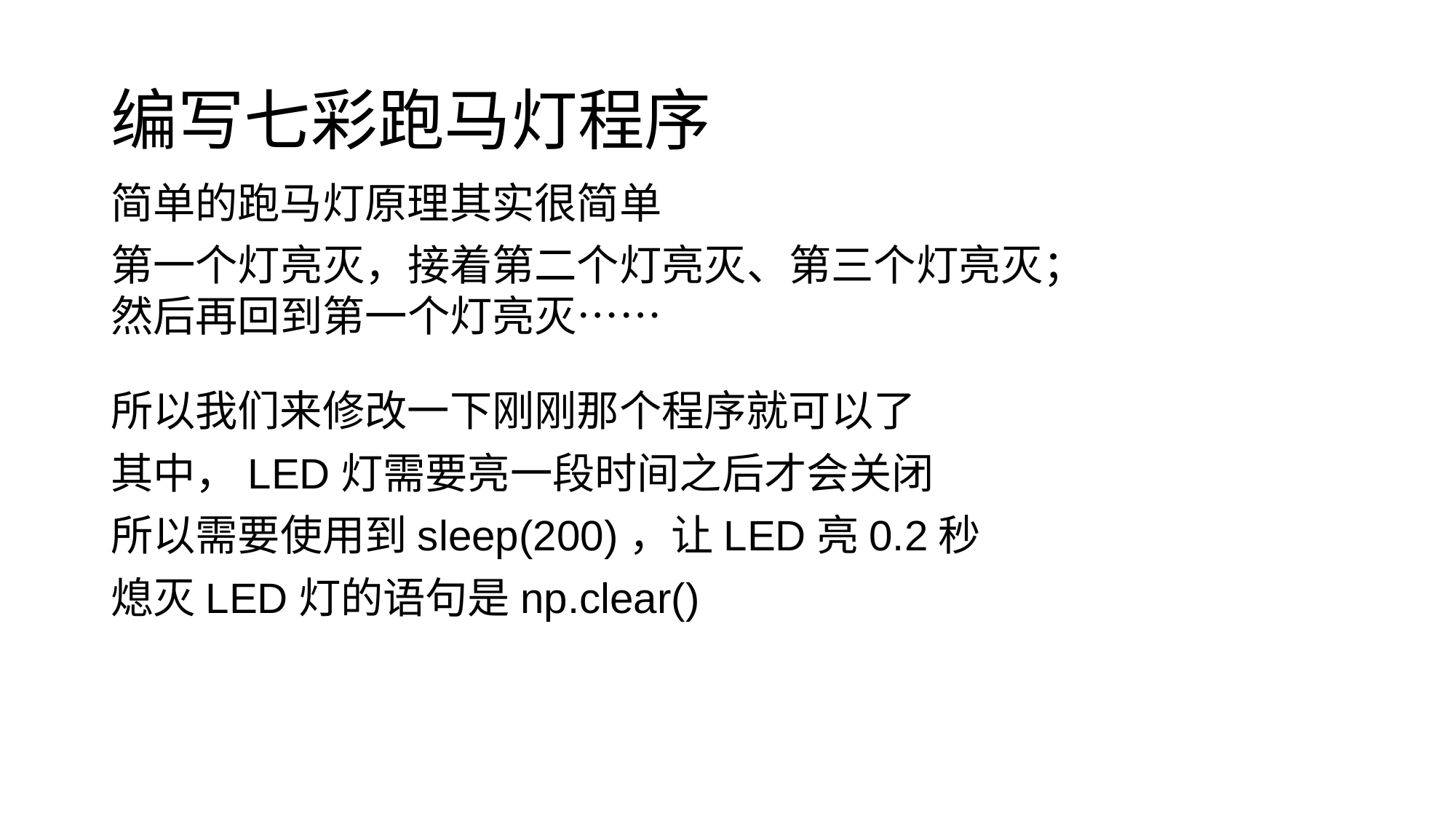

# 编写七彩跑马灯程序
简单的跑马灯原理其实很简单
第一个灯亮灭，接着第二个灯亮灭、第三个灯亮灭；然后再回到第一个灯亮灭……
所以我们来修改一下刚刚那个程序就可以了
其中，LED灯需要亮一段时间之后才会关闭
所以需要使用到sleep(200)，让LED亮0.2秒
熄灭LED灯的语句是np.clear()